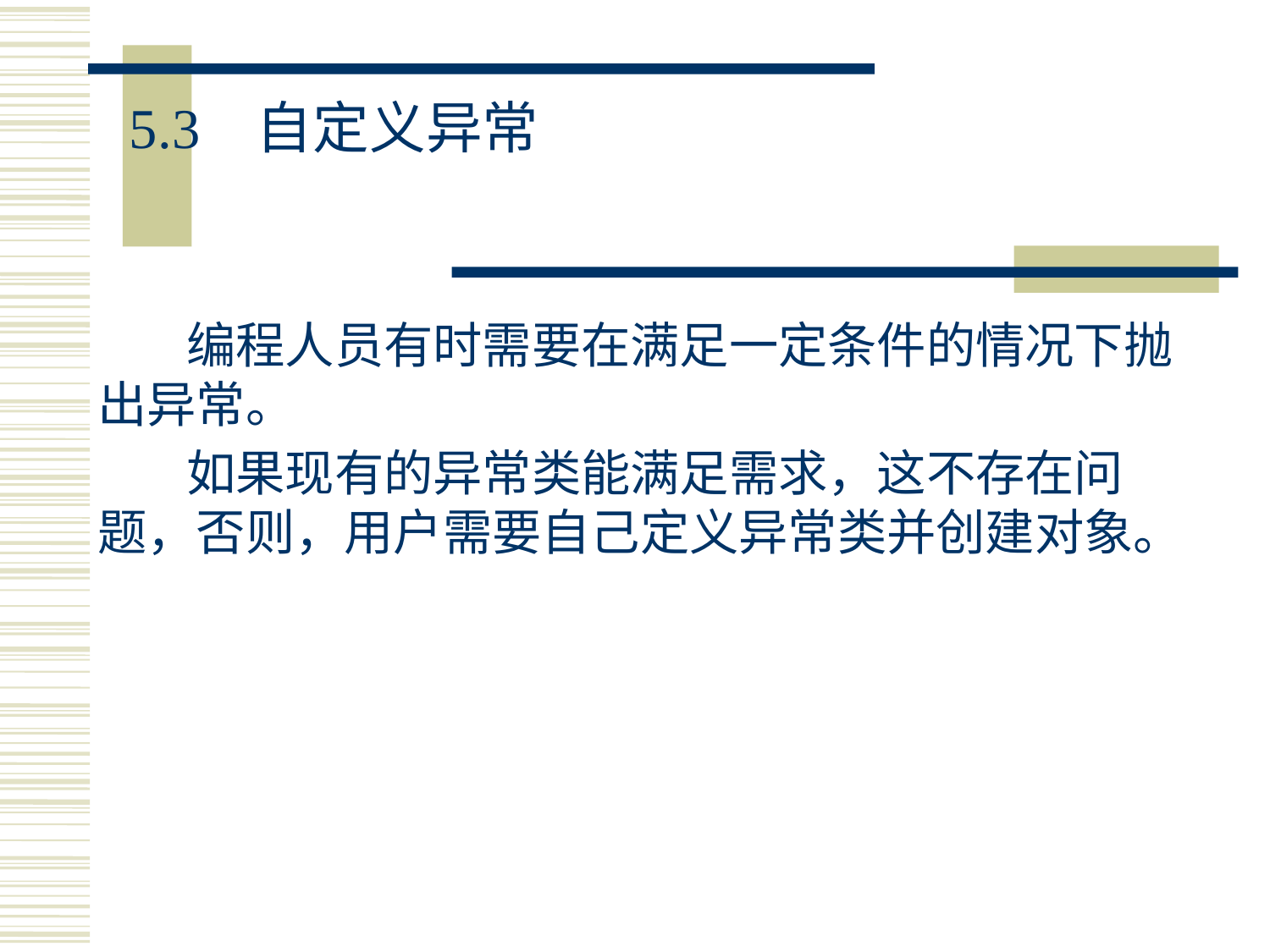

5.3	自定义异常
       编程人员有时需要在满足一定条件的情况下抛出异常。
       如果现有的异常类能满足需求，这不存在问题，否则，用户需要自己定义异常类并创建对象。